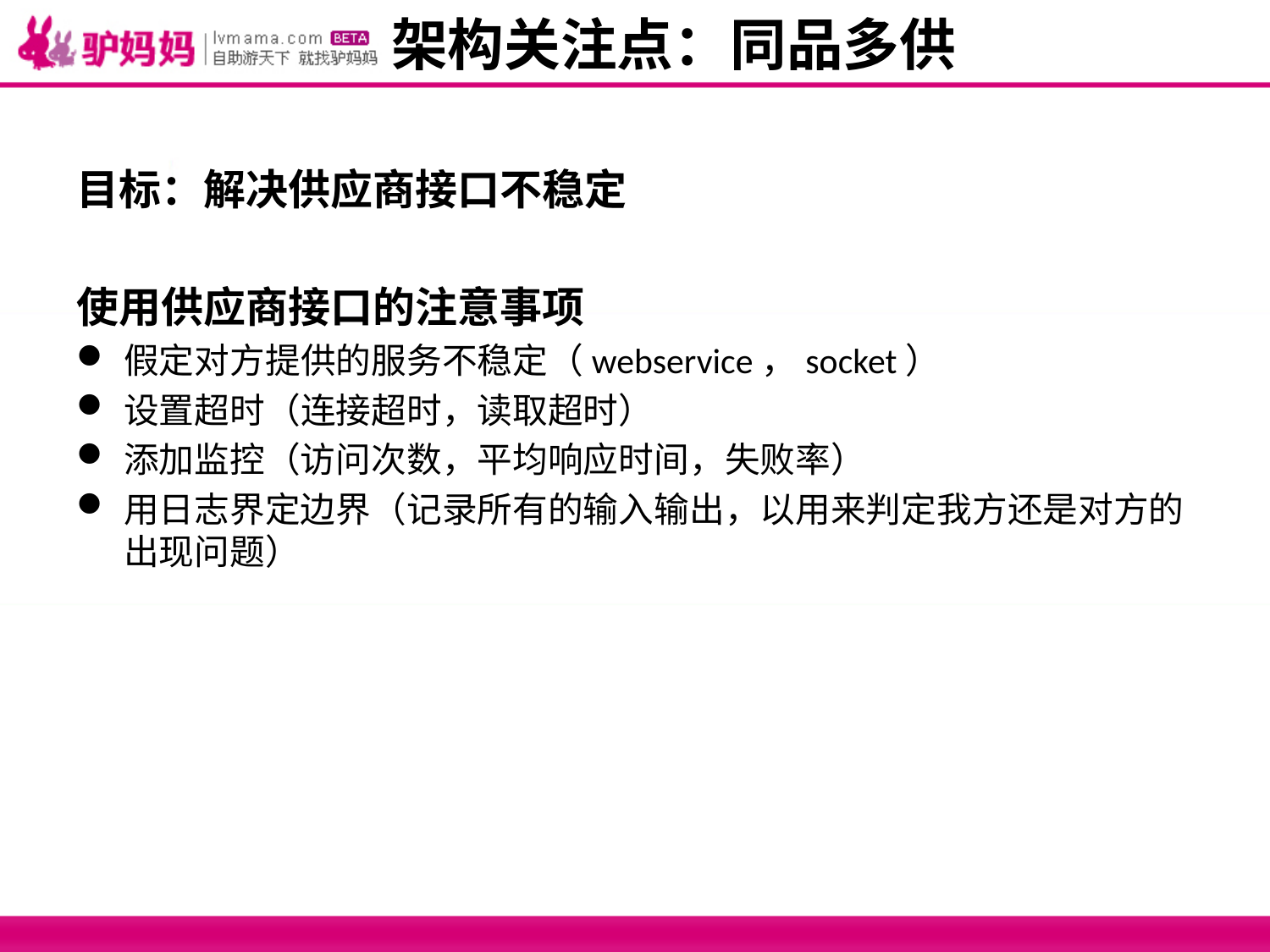

# 架构关注点：同品多供
目标：解决供应商接口不稳定

使用供应商接口的注意事项
假定对方提供的服务不稳定（webservice，socket）
设置超时（连接超时，读取超时）
添加监控（访问次数，平均响应时间，失败率）
用日志界定边界（记录所有的输入输出，以用来判定我方还是对方的出现问题）